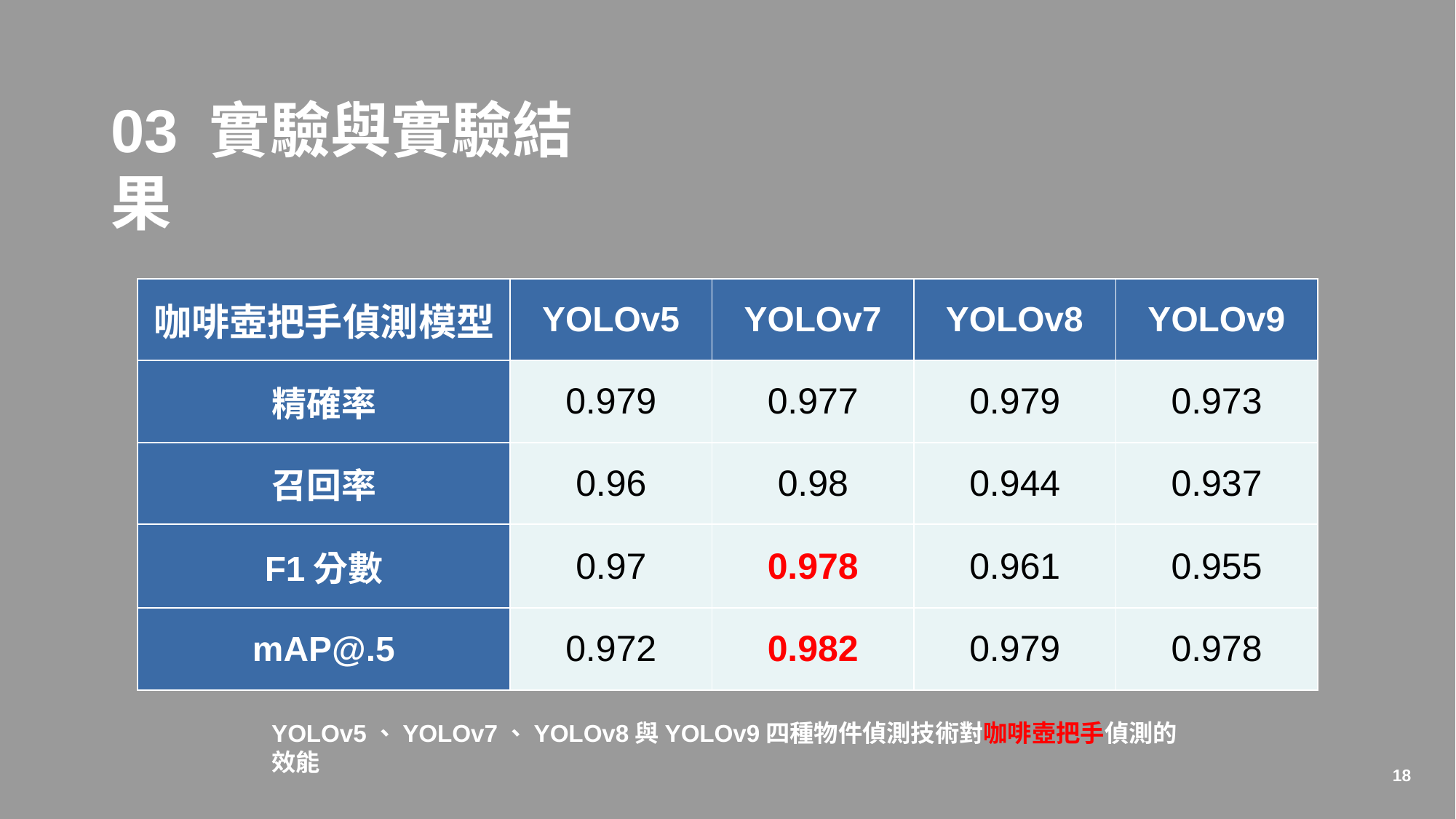

03 實驗與實驗結果
| 咖啡壺把手偵測模型 | YOLOv5 | YOLOv7 | YOLOv8 | YOLOv9 |
| --- | --- | --- | --- | --- |
| 精確率 | 0.979 | 0.977 | 0.979 | 0.973 |
| 召回率 | 0.96 | 0.98 | 0.944 | 0.937 |
| F1分數 | 0.97 | 0.978 | 0.961 | 0.955 |
| mAP@.5 | 0.972 | 0.982 | 0.979 | 0.978 |
YOLOv5、YOLOv7、YOLOv8與YOLOv9四種物件偵測技術對咖啡壺把手偵測的效能
18